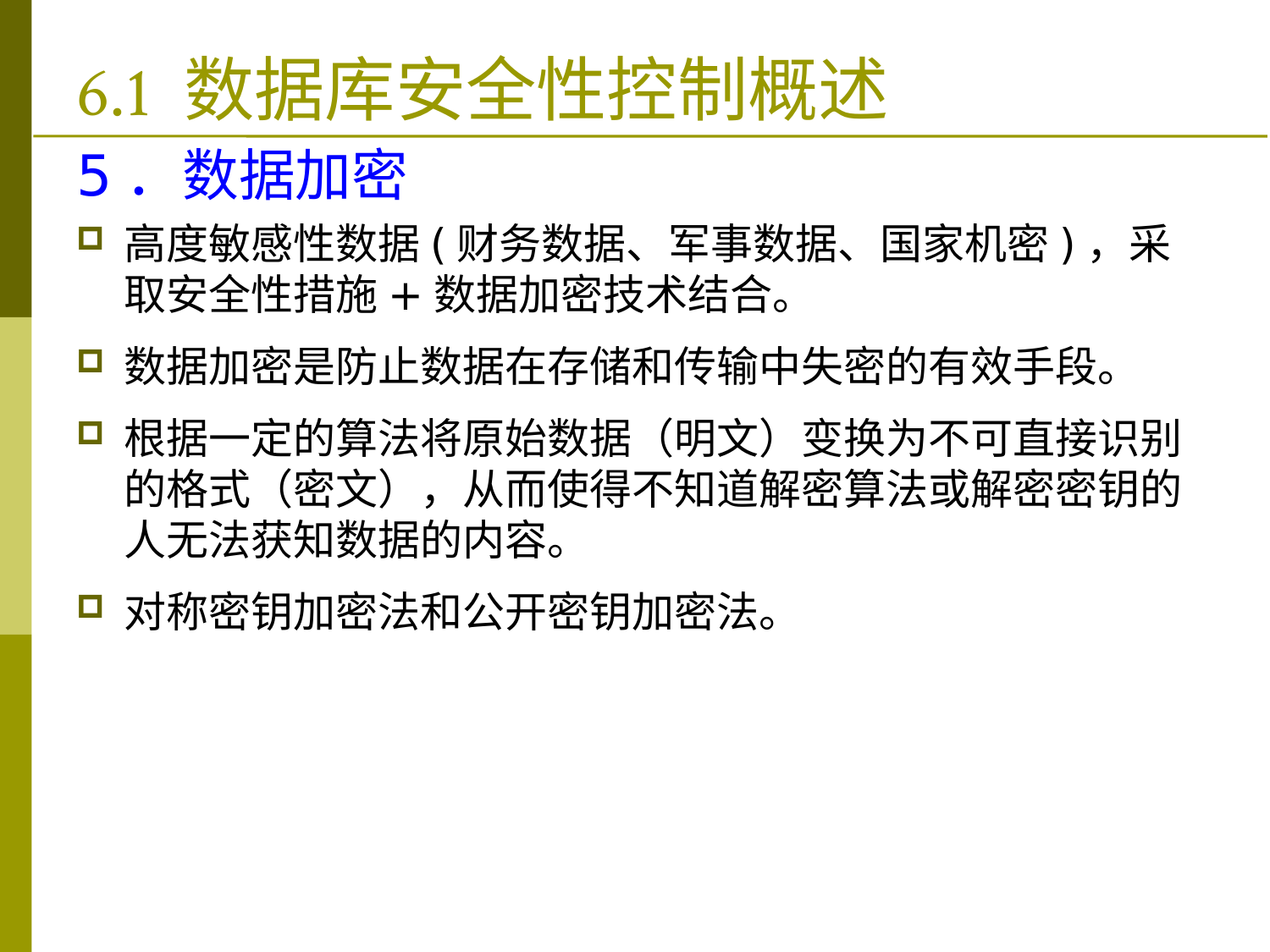

# 6.1 数据库安全性控制概述
5．数据加密
高度敏感性数据(财务数据、军事数据、国家机密)，采取安全性措施+数据加密技术结合。
数据加密是防止数据在存储和传输中失密的有效手段。
根据一定的算法将原始数据（明文）变换为不可直接识别的格式（密文），从而使得不知道解密算法或解密密钥的人无法获知数据的内容。
对称密钥加密法和公开密钥加密法。